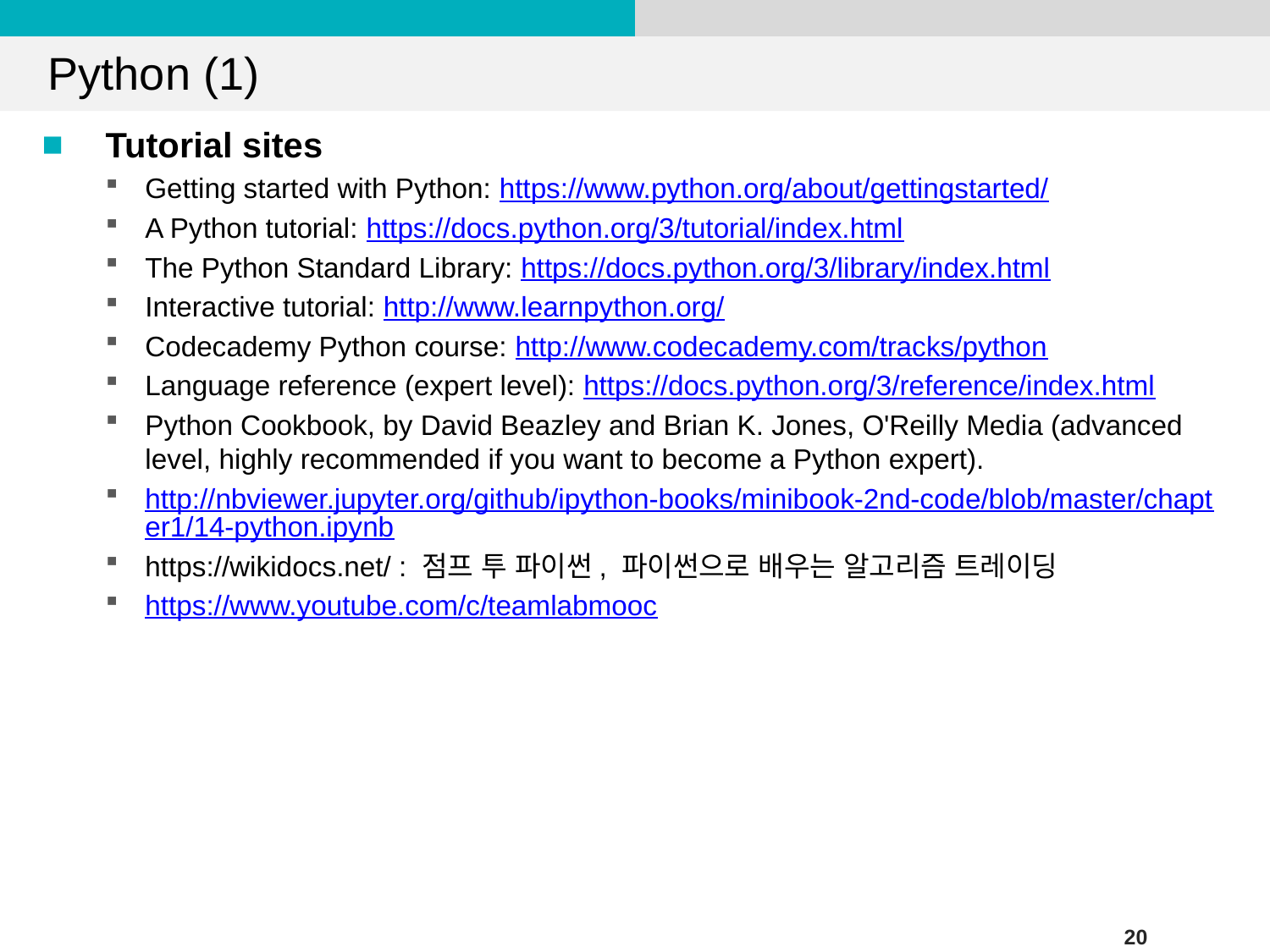

# Python (1)
Tutorial sites
Getting started with Python: https://www.python.org/about/gettingstarted/
A Python tutorial: https://docs.python.org/3/tutorial/index.html
The Python Standard Library: https://docs.python.org/3/library/index.html
Interactive tutorial: http://www.learnpython.org/
Codecademy Python course: http://www.codecademy.com/tracks/python
Language reference (expert level): https://docs.python.org/3/reference/index.html
Python Cookbook, by David Beazley and Brian K. Jones, O'Reilly Media (advanced level, highly recommended if you want to become a Python expert).
http://nbviewer.jupyter.org/github/ipython-books/minibook-2nd-code/blob/master/chapter1/14-python.ipynb
https://wikidocs.net/ : 점프 투 파이썬, 파이썬으로 배우는 알고리즘 트레이딩
https://www.youtube.com/c/teamlabmooc